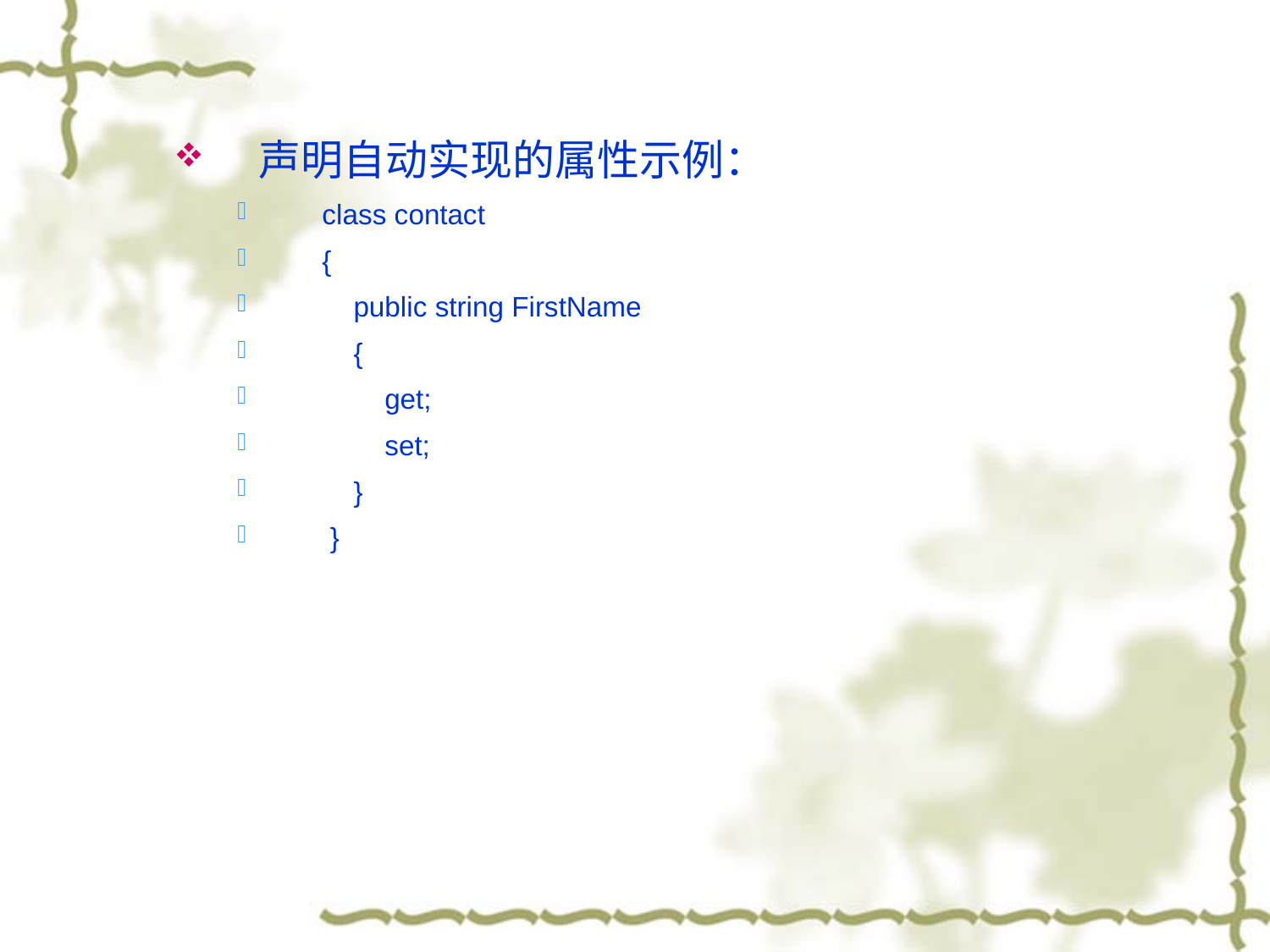

声明自动实现的属性示例：
class contact
{
    public string FirstName
    {
        get;
        set;
    }
 }